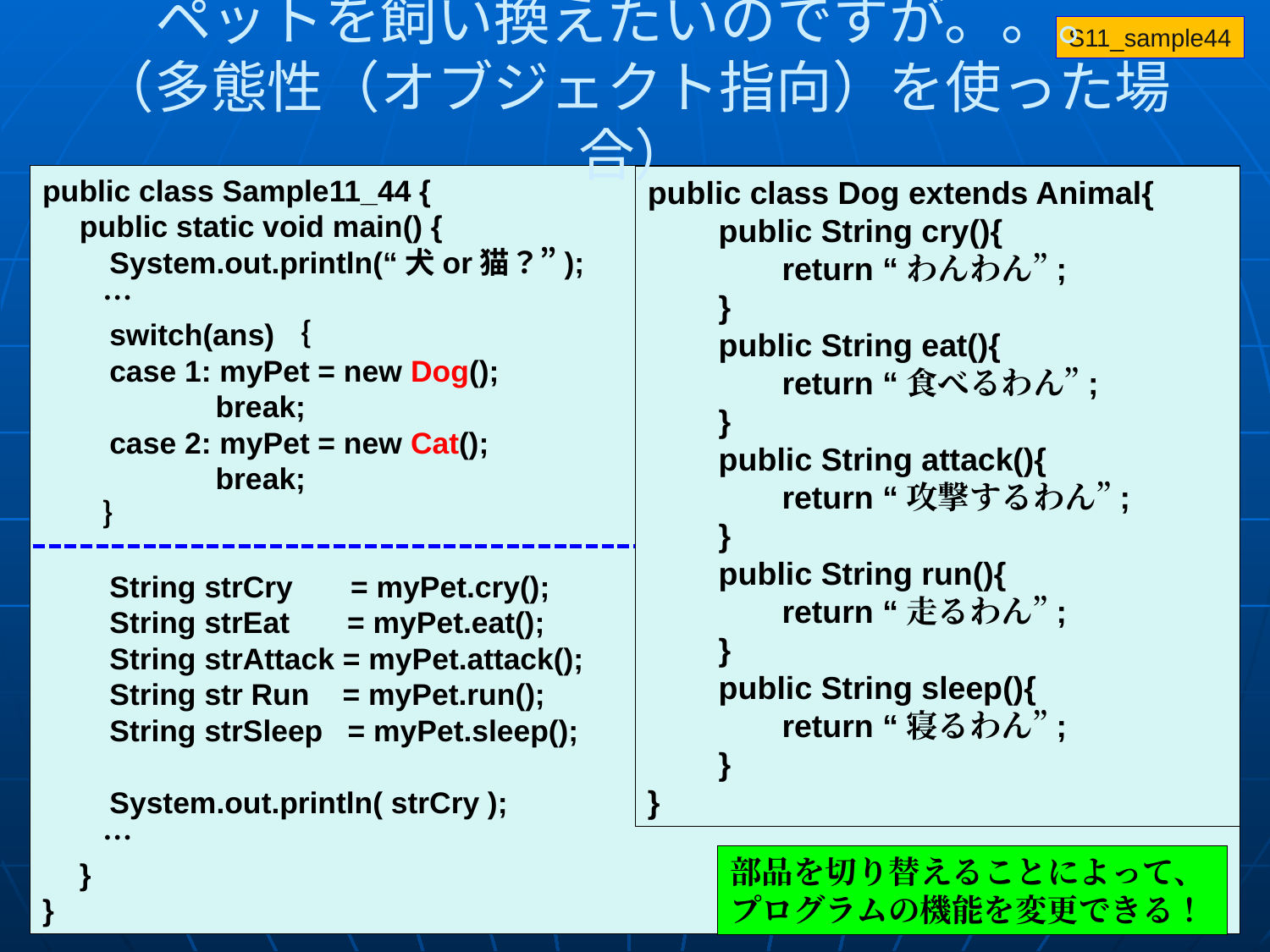

# ペットを飼い換えたいのですが。。。 （多態性（オブジェクト指向）を使った場合）
S11_sample44
public class Sample11_44 {
　public static void main() {
　　System.out.println(“犬or猫？”);
　　…
　　switch(ans)｛
　　case 1: myPet = new Dog();
                     break;
　　case 2: myPet = new Cat();
                     break;
　　｝

　　String strCry       = myPet.cry();
　　String strEat       = myPet.eat();
　　String strAttack = myPet.attack();
　　String str Run    = myPet.run();
　　String strSleep   = myPet.sleep();

　　System.out.println( strCry );
　　…
　}
}
public class Dog extends Animal{
　　public String cry(){
　　　　return “わんわん”;
　　}
　　public String eat(){
　　　　return “食べるわん”;
　　}
　　public String attack(){
　　　　return “攻撃するわん”;
　　}
　　public String run(){
　　　　return “走るわん”;
　　}
　　public String sleep(){
　　　　return “寝るわん”;
　　}
}
部品を切り替えることによって、
プログラムの機能を変更できる！